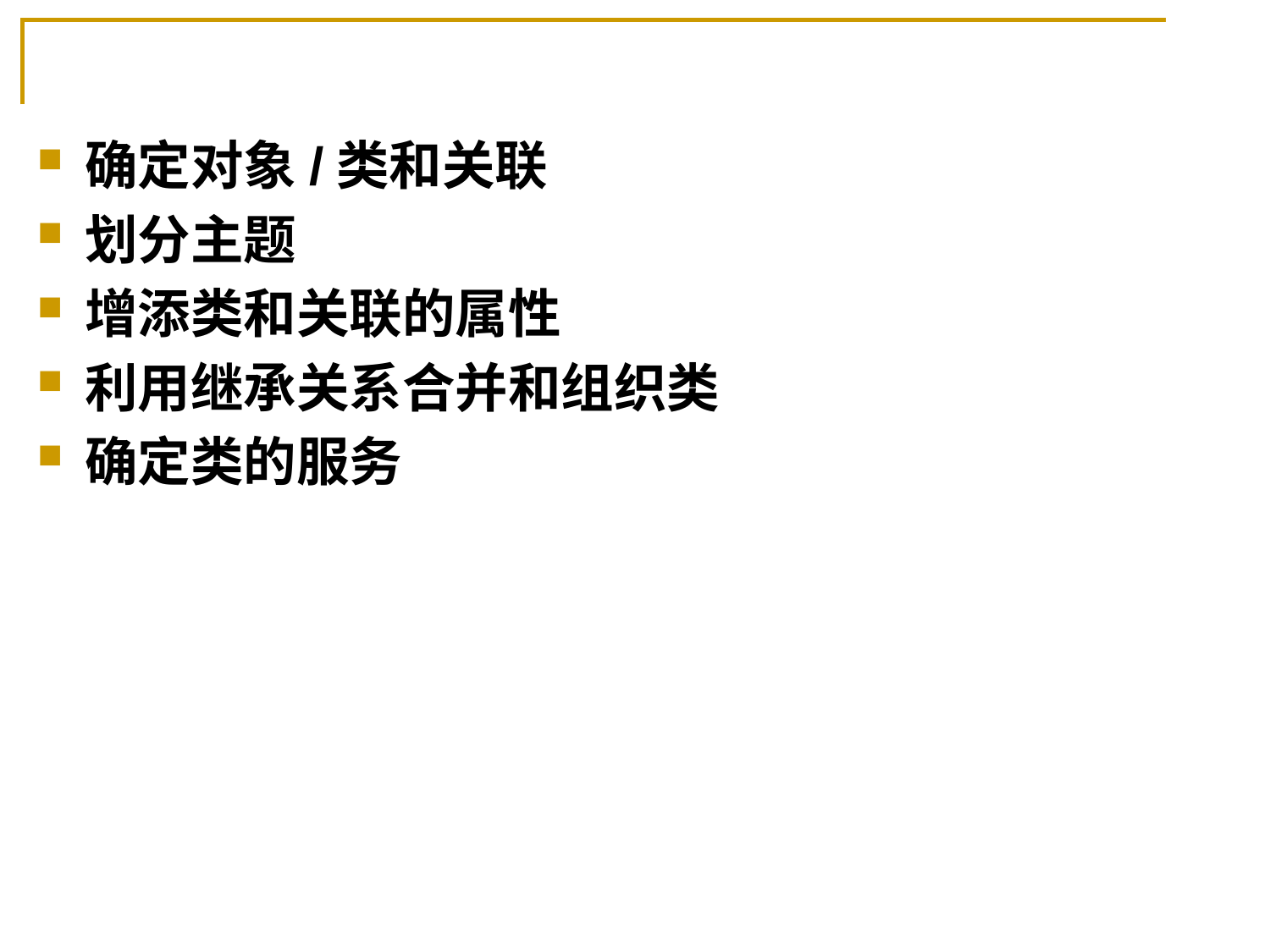

#
确定对象/类和关联
划分主题
增添类和关联的属性
利用继承关系合并和组织类
确定类的服务